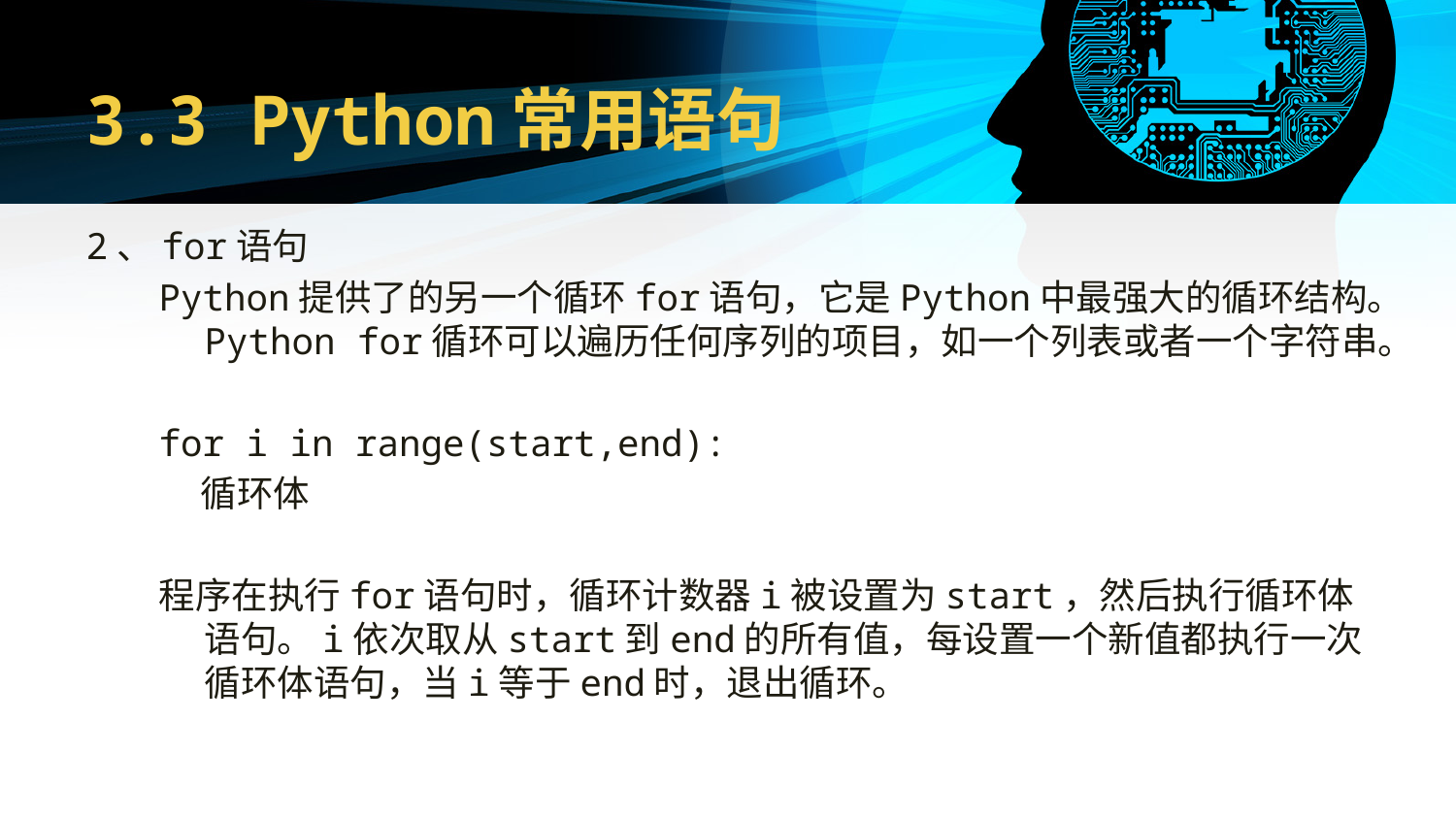

# 3.3 Python常用语句
2、for语句
Python提供了的另一个循环for语句，它是Python中最强大的循环结构。Python for循环可以遍历任何序列的项目，如一个列表或者一个字符串。

for i in range(start,end):
    循环体

程序在执行for语句时，循环计数器i被设置为start，然后执行循环体语句。i依次取从start到end的所有值，每设置一个新值都执行一次循环体语句，当i等于end时，退出循环。